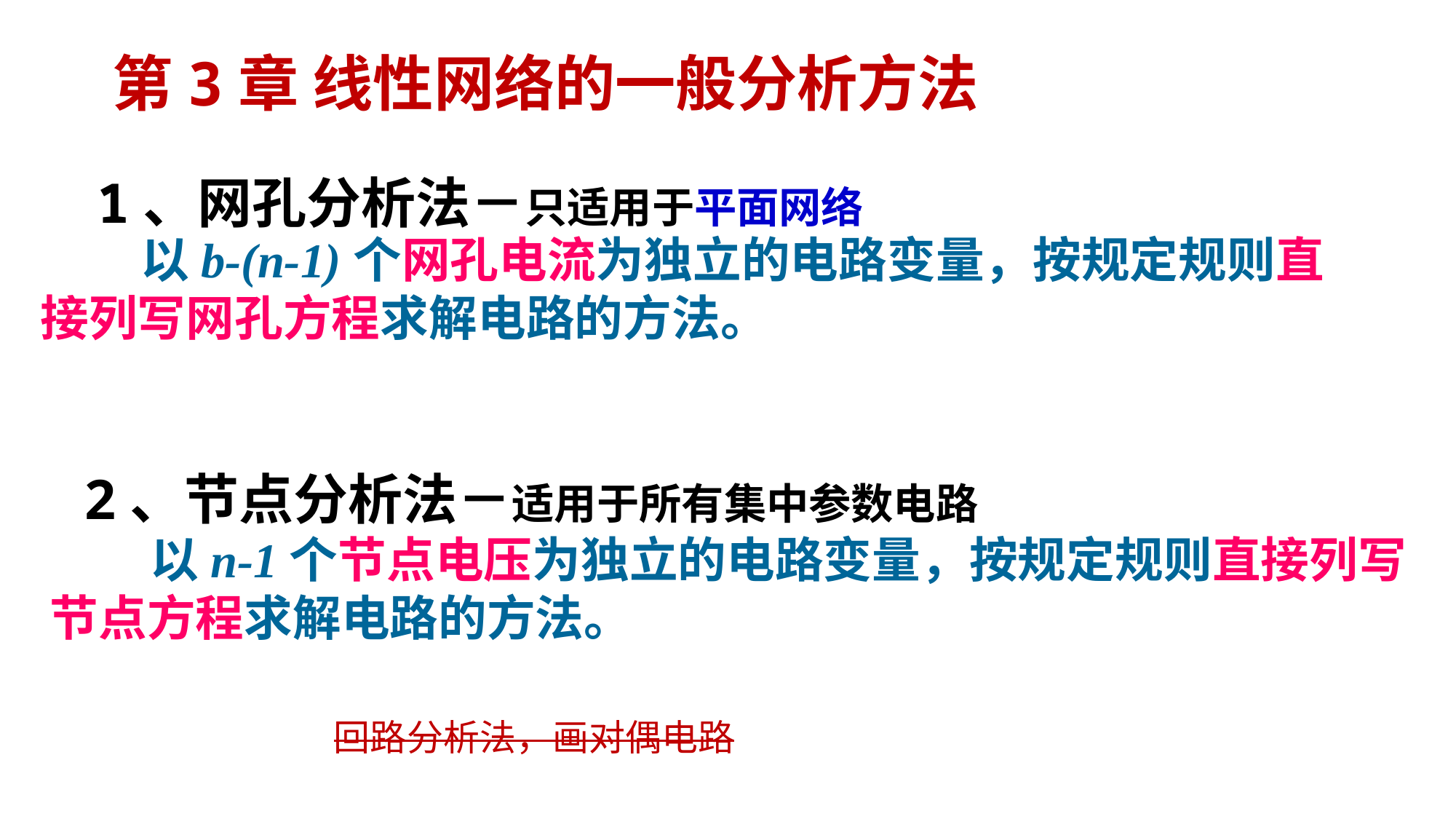

第3章 线性网络的一般分析方法
1、网孔分析法－只适用于平面网络
        以b-(n-1)个网孔电流为独立的电路变量，按规定规则直接列写网孔方程求解电路的方法。
2、节点分析法－适用于所有集中参数电路
        以n-1个节点电压为独立的电路变量，按规定规则直接列写节点方程求解电路的方法。
回路分析法，画对偶电路